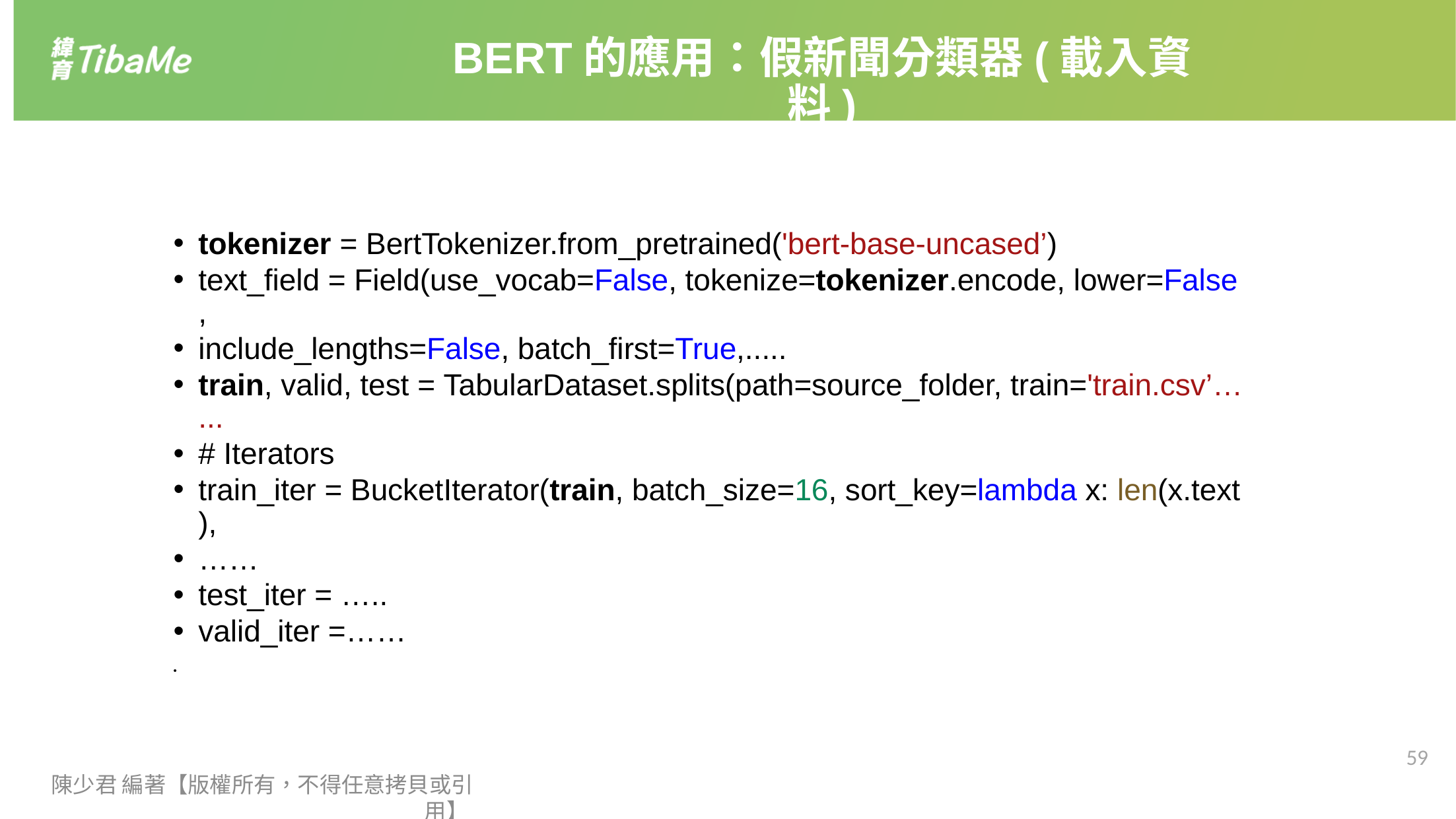

BERT的應用：假新聞分類器(載入資料)
tokenizer = BertTokenizer.from_pretrained('bert-base-uncased’)
text_field = Field(use_vocab=False, tokenize=tokenizer.encode, lower=False,
include_lengths=False, batch_first=True,.....
train, valid, test = TabularDataset.splits(path=source_folder, train='train.csv’…...
# Iterators
train_iter = BucketIterator(train, batch_size=16, sort_key=lambda x: len(x.text),
……
test_iter = …..
valid_iter =……